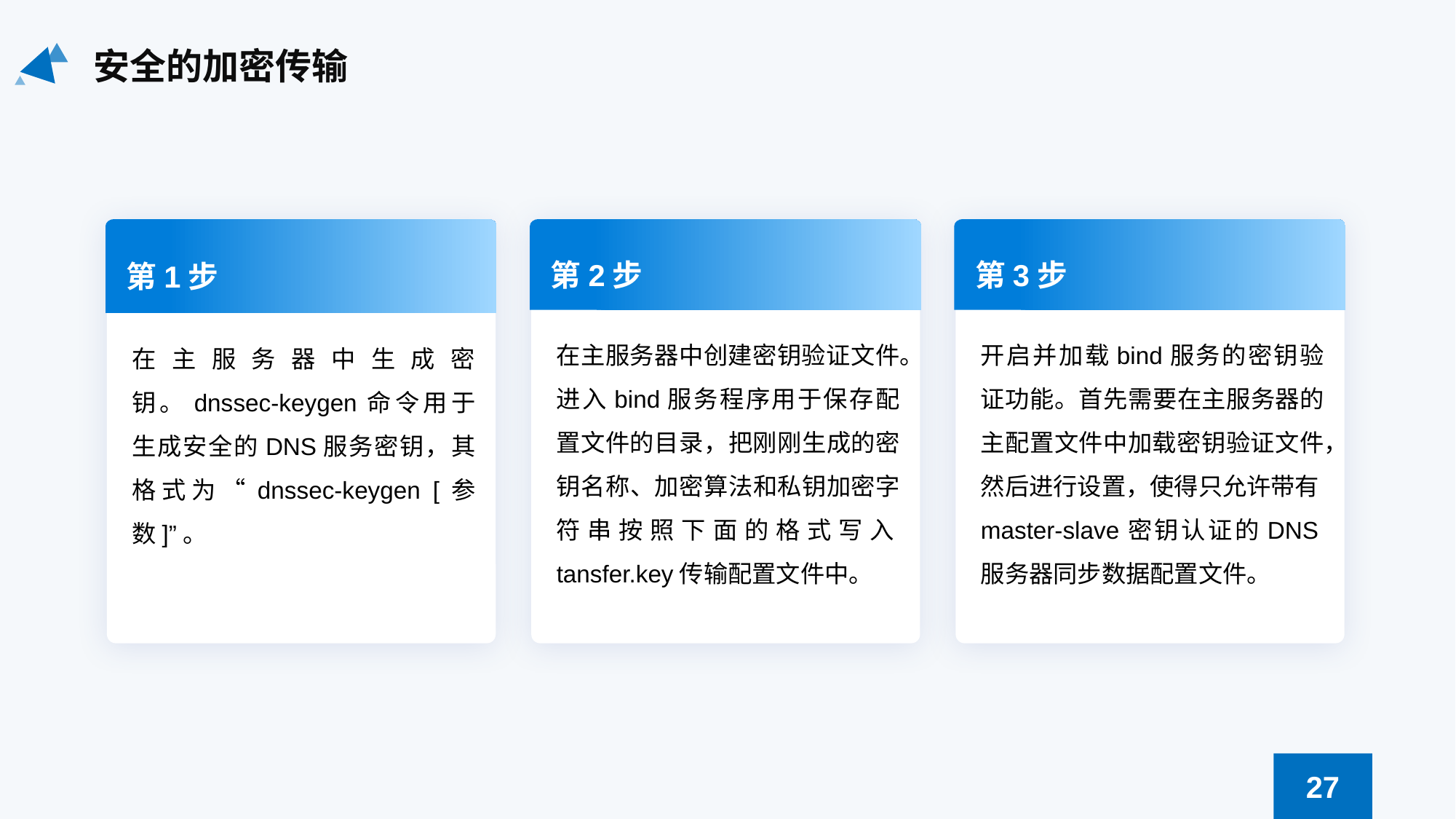

安全的加密传输

第1步
在主服务器中生成密钥。dnssec-keygen命令用于生成安全的DNS服务密钥，其格式为“dnssec-keygen [参数]”。

第2步
在主服务器中创建密钥验证文件。进入bind服务程序用于保存配置文件的目录，把刚刚生成的密钥名称、加密算法和私钥加密字符串按照下面的格式写入tansfer.key传输配置文件中。

第3步
开启并加载bind服务的密钥验证功能。首先需要在主服务器的主配置文件中加载密钥验证文件，然后进行设置，使得只允许带有master-slave密钥认证的DNS服务器同步数据配置文件。

27